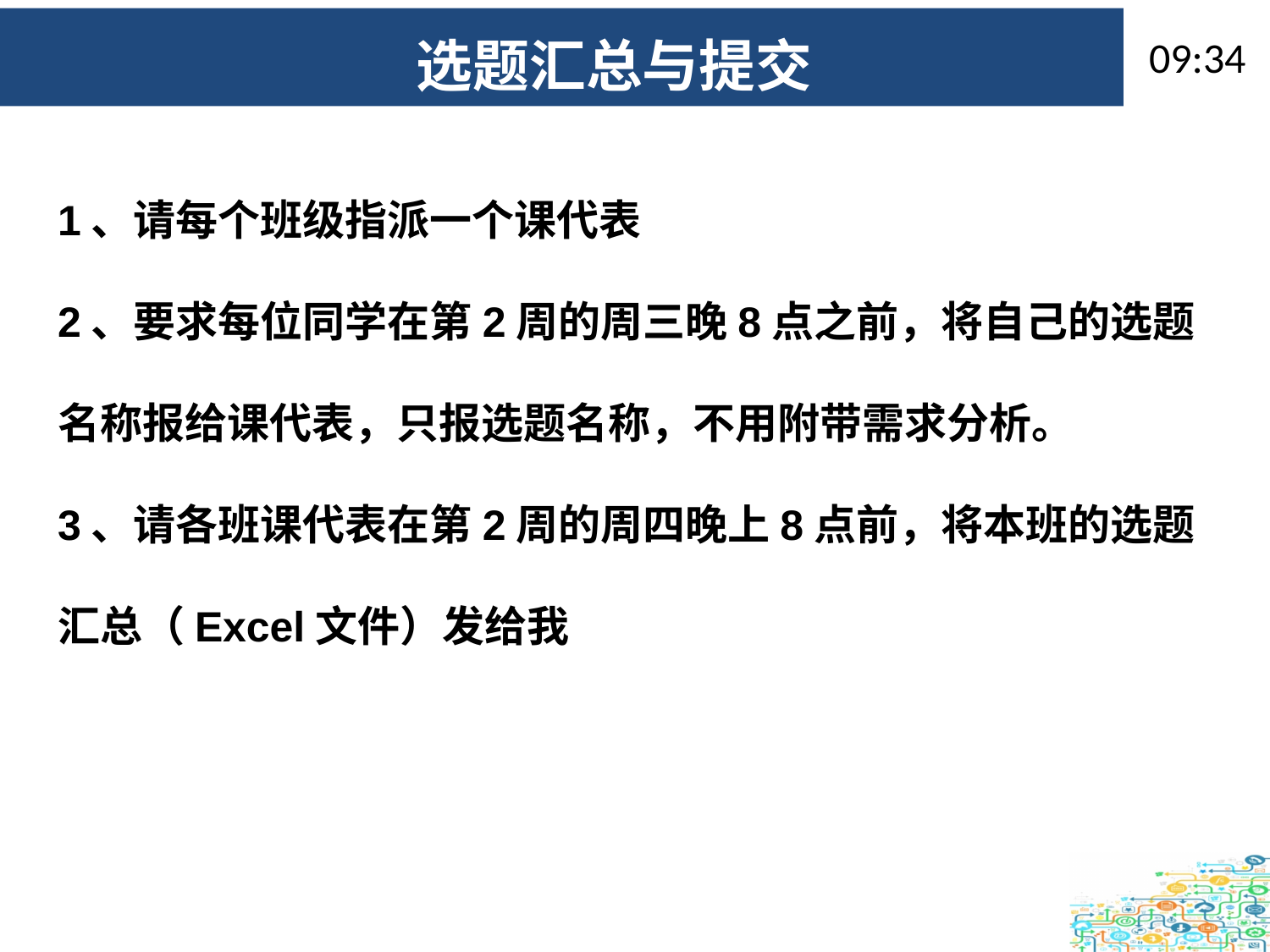

选题汇总与提交
09:34
1、请每个班级指派一个课代表
2、要求每位同学在第2周的周三晚8点之前，将自己的选题名称报给课代表，只报选题名称，不用附带需求分析。
3、请各班课代表在第2周的周四晚上8点前，将本班的选题汇总（Excel文件）发给我